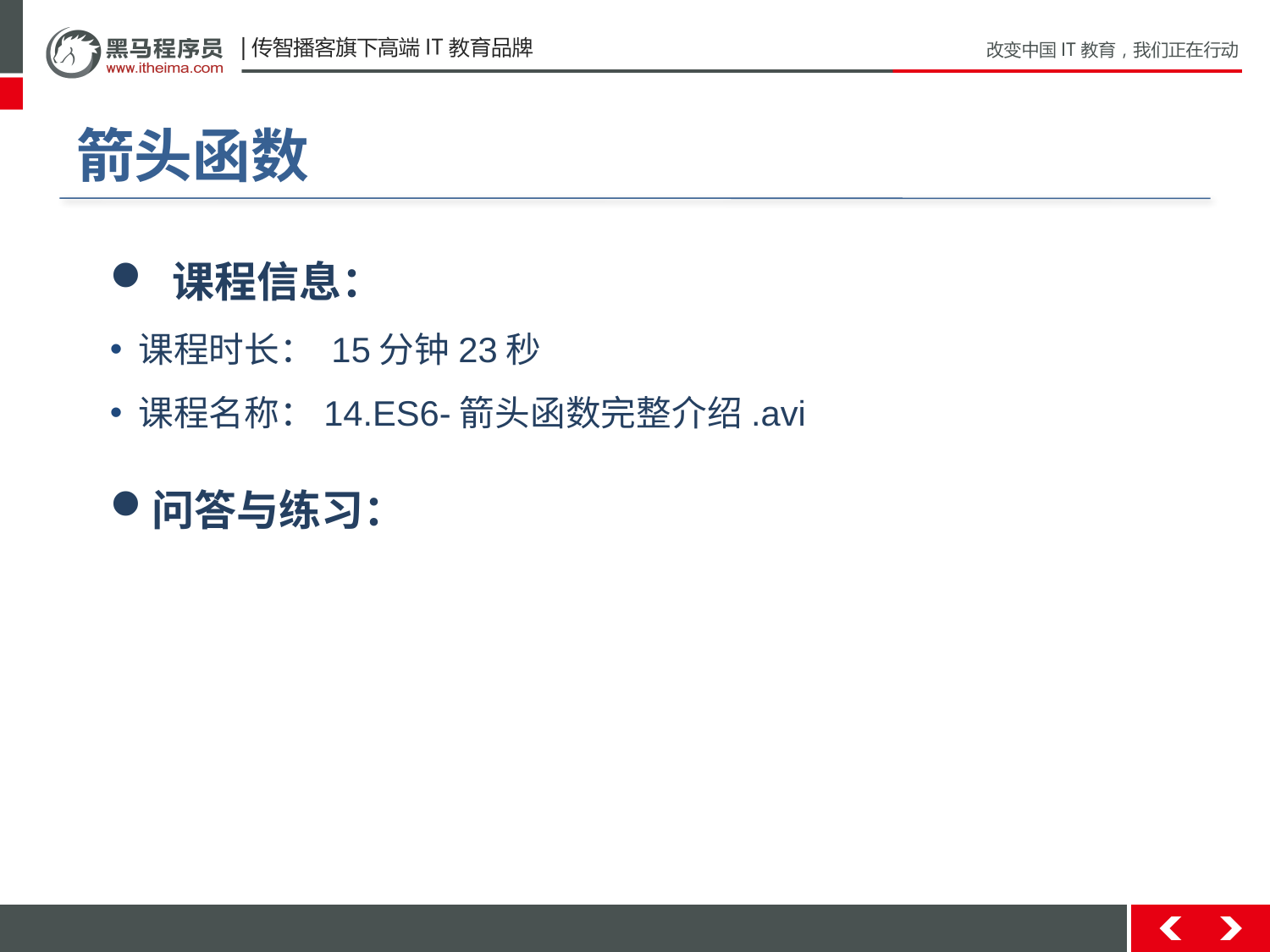

# 箭头函数
 课程信息：
 课程时长： 15分钟23秒
 课程名称：14.ES6-箭头函数完整介绍.avi
问答与练习：